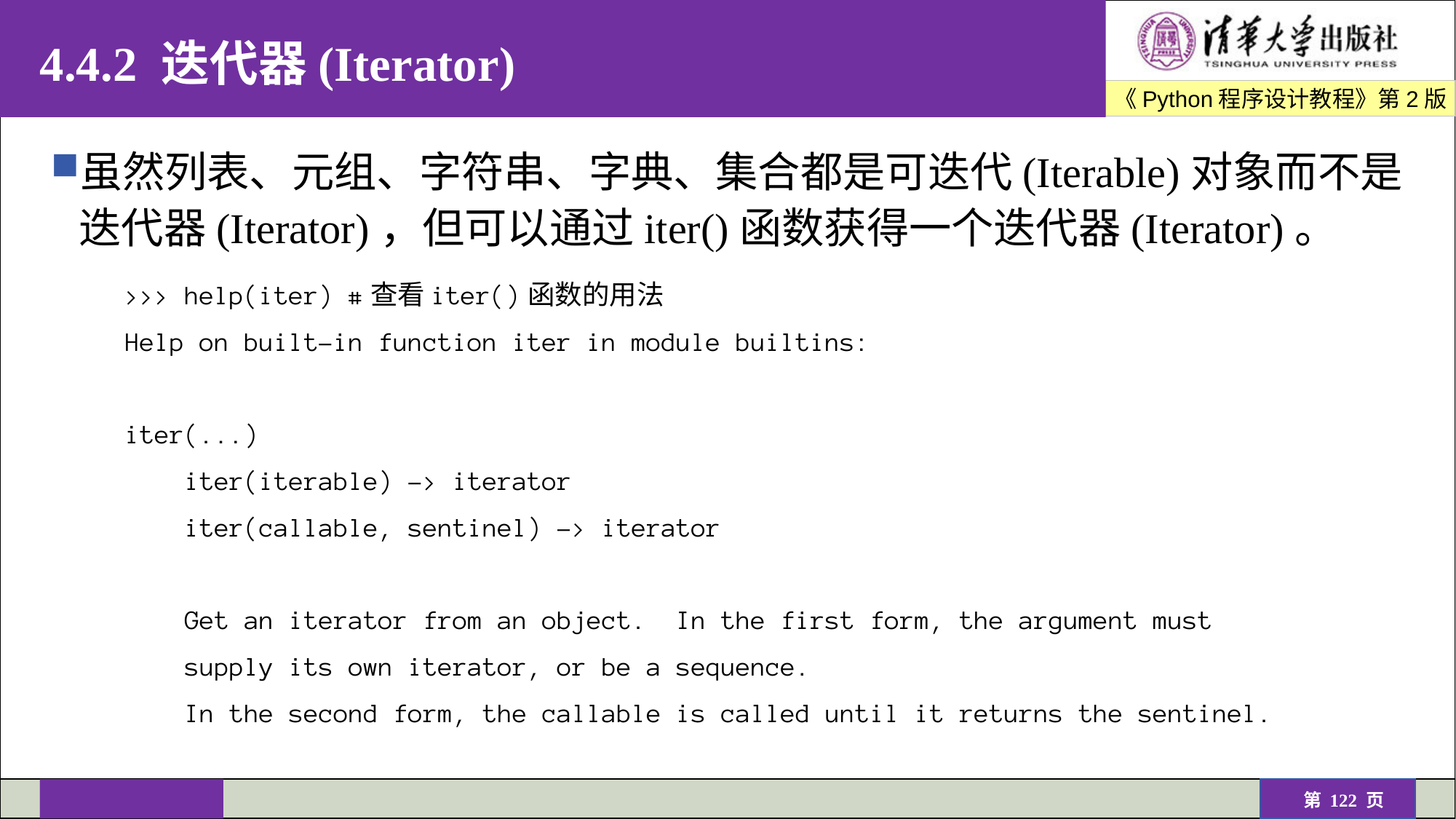

# 4.4.2 迭代器(Iterator)
虽然列表、元组、字符串、字典、集合都是可迭代(Iterable)对象而不是迭代器(Iterator)，但可以通过iter()函数获得一个迭代器(Iterator)。
>>> help(iter) #查看iter()函数的用法
Help on built-in function iter in module builtins:

iter(...)
    iter(iterable) -> iterator
    iter(callable, sentinel) -> iterator

    Get an iterator from an object.  In the first form, the argument must
    supply its own iterator, or be a sequence.
    In the second form, the callable is called until it returns the sentinel.